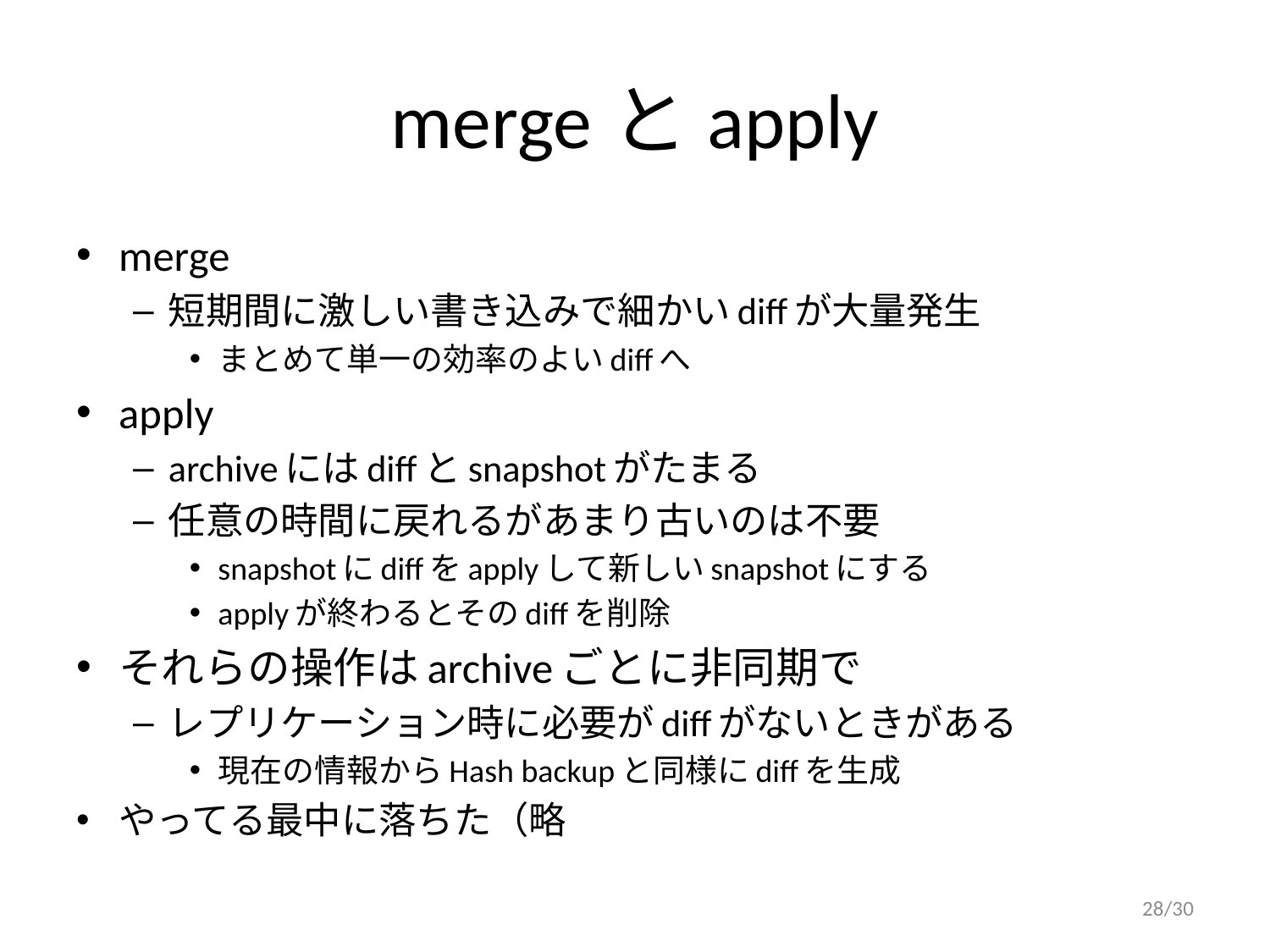

# mergeとapply
merge
短期間に激しい書き込みで細かいdiffが大量発生
まとめて単一の効率のよいdiffへ
apply
archiveにはdiffとsnapshotがたまる
任意の時間に戻れるがあまり古いのは不要
snapshotにdiffをapplyして新しいsnapshotにする
applyが終わるとそのdiffを削除
それらの操作はarchiveごとに非同期で
レプリケーション時に必要がdiffがないときがある
現在の情報からHash backupと同様にdiffを生成
やってる最中に落ちた（略
28/30